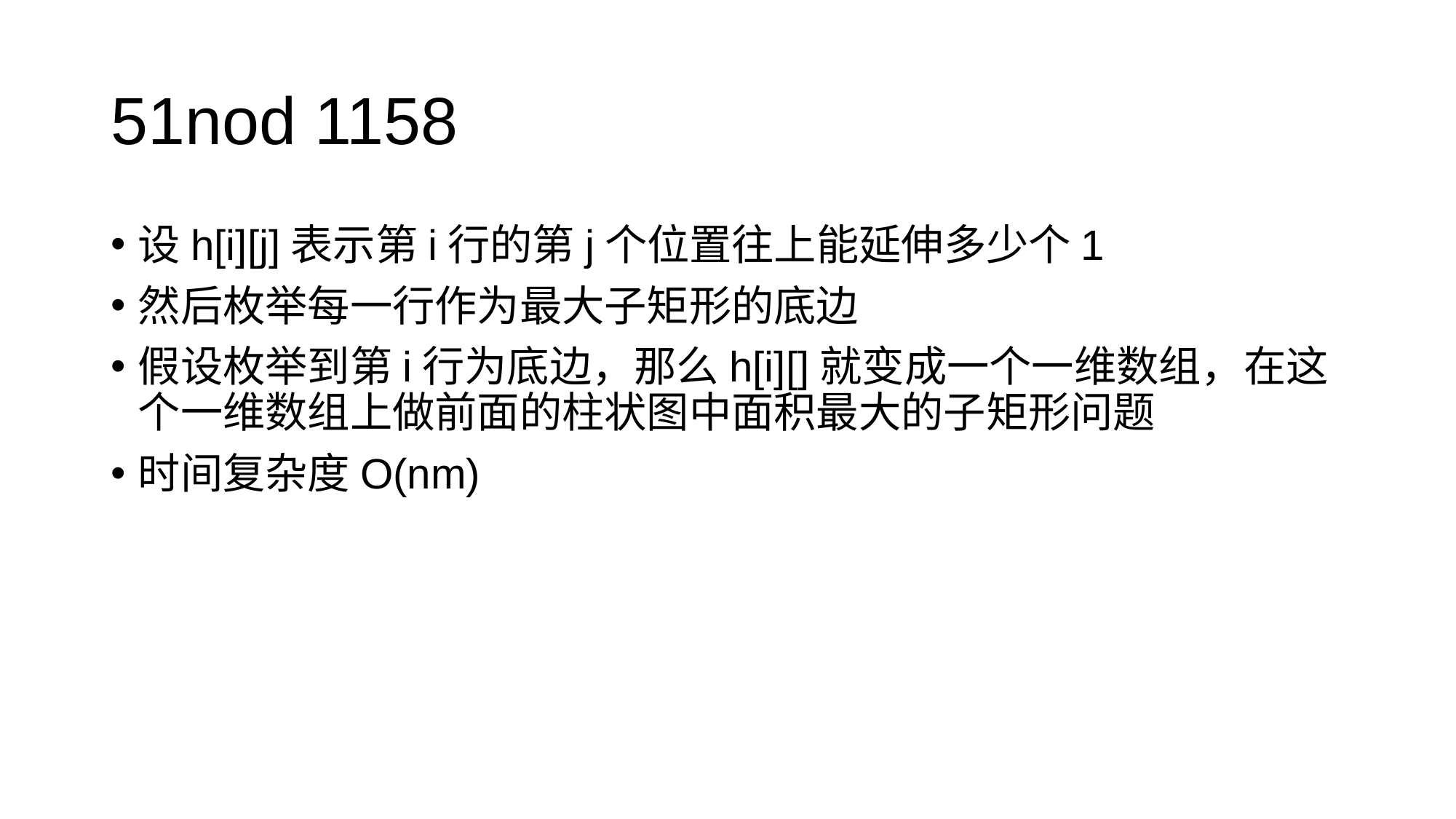

# 51nod 1158
设h[i][j]表示第i行的第j个位置往上能延伸多少个1
然后枚举每一行作为最大子矩形的底边
假设枚举到第i行为底边，那么h[i][]就变成一个一维数组，在这个一维数组上做前面的柱状图中面积最大的子矩形问题
时间复杂度O(nm)